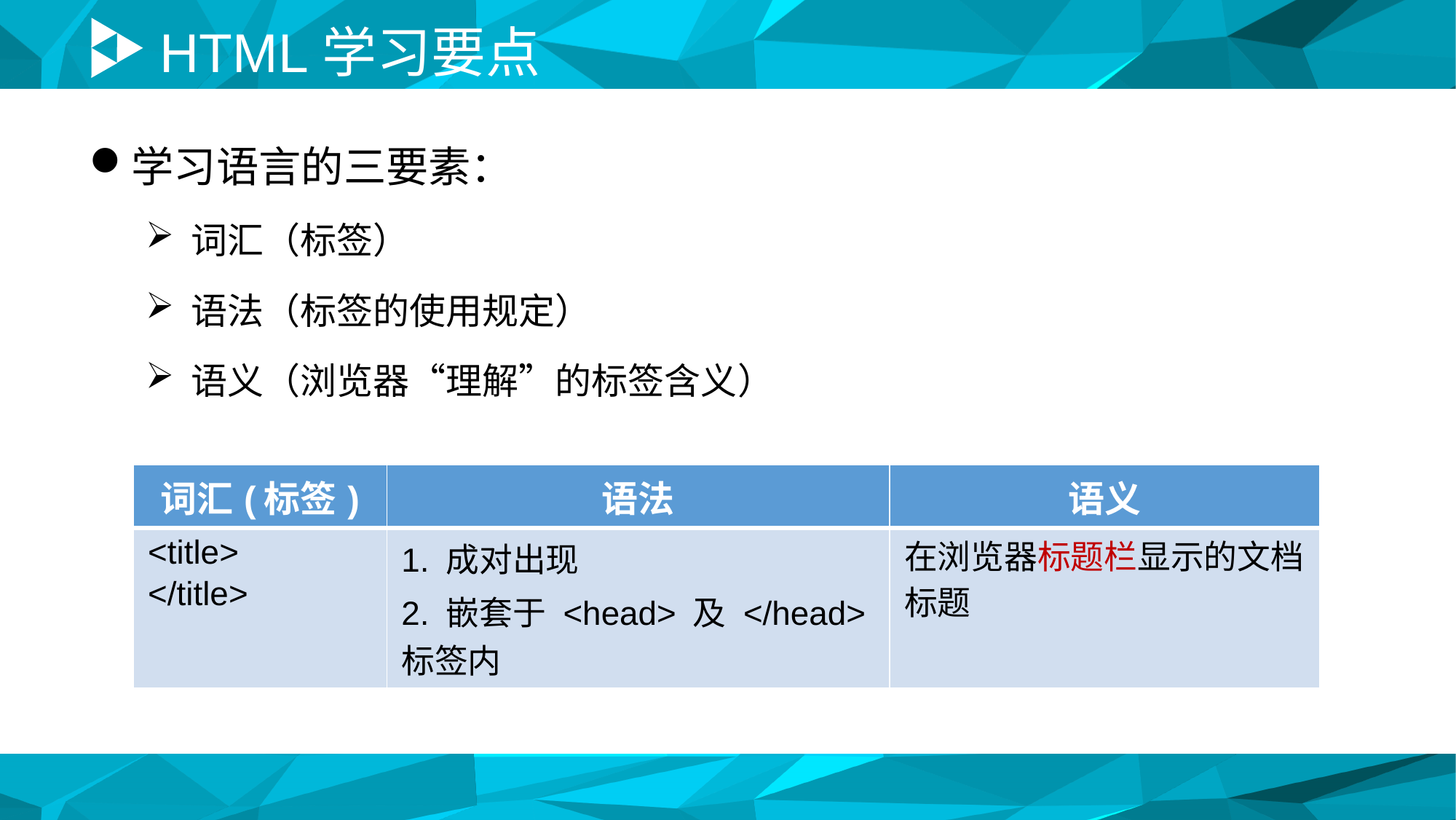

# HTML学习要点
学习语言的三要素：
词汇（标签）
语法（标签的使用规定）
语义（浏览器“理解”的标签含义）
| 词汇(标签) | 语法 | 语义 |
| --- | --- | --- |
| <title> </title> | 1. 成对出现 2. 嵌套于 <head> 及 </head>标签内 | 在浏览器标题栏显示的文档标题 |